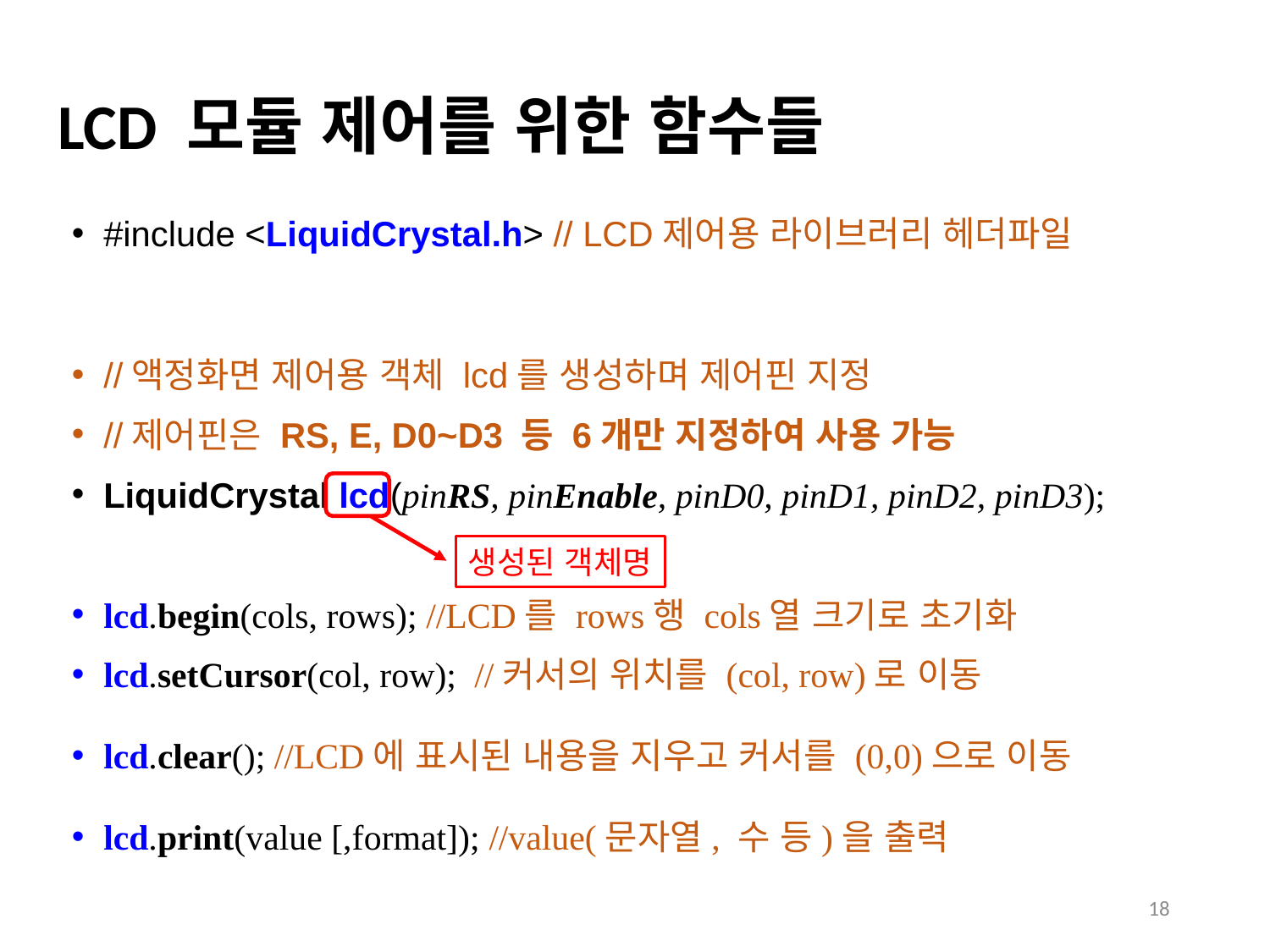

# LCD 모듈 제어를 위한 함수들
#include <LiquidCrystal.h> // LCD제어용 라이브러리 헤더파일

//액정화면 제어용 객체 lcd를 생성하며 제어핀 지정
//제어핀은 RS, E, D0~D3 등 6개만 지정하여 사용 가능
LiquidCrystal lcd(pinRS, pinEnable, pinD0, pinD1, pinD2, pinD3);

lcd.begin(cols, rows); //LCD를 rows행 cols열 크기로 초기화
lcd.setCursor(col, row);  //커서의 위치를 (col, row)로 이동
lcd.clear(); //LCD에 표시된 내용을 지우고 커서를 (0,0)으로 이동
lcd.print(value [,format]); //value(문자열, 수 등)을 출력

생성된 객체명
18